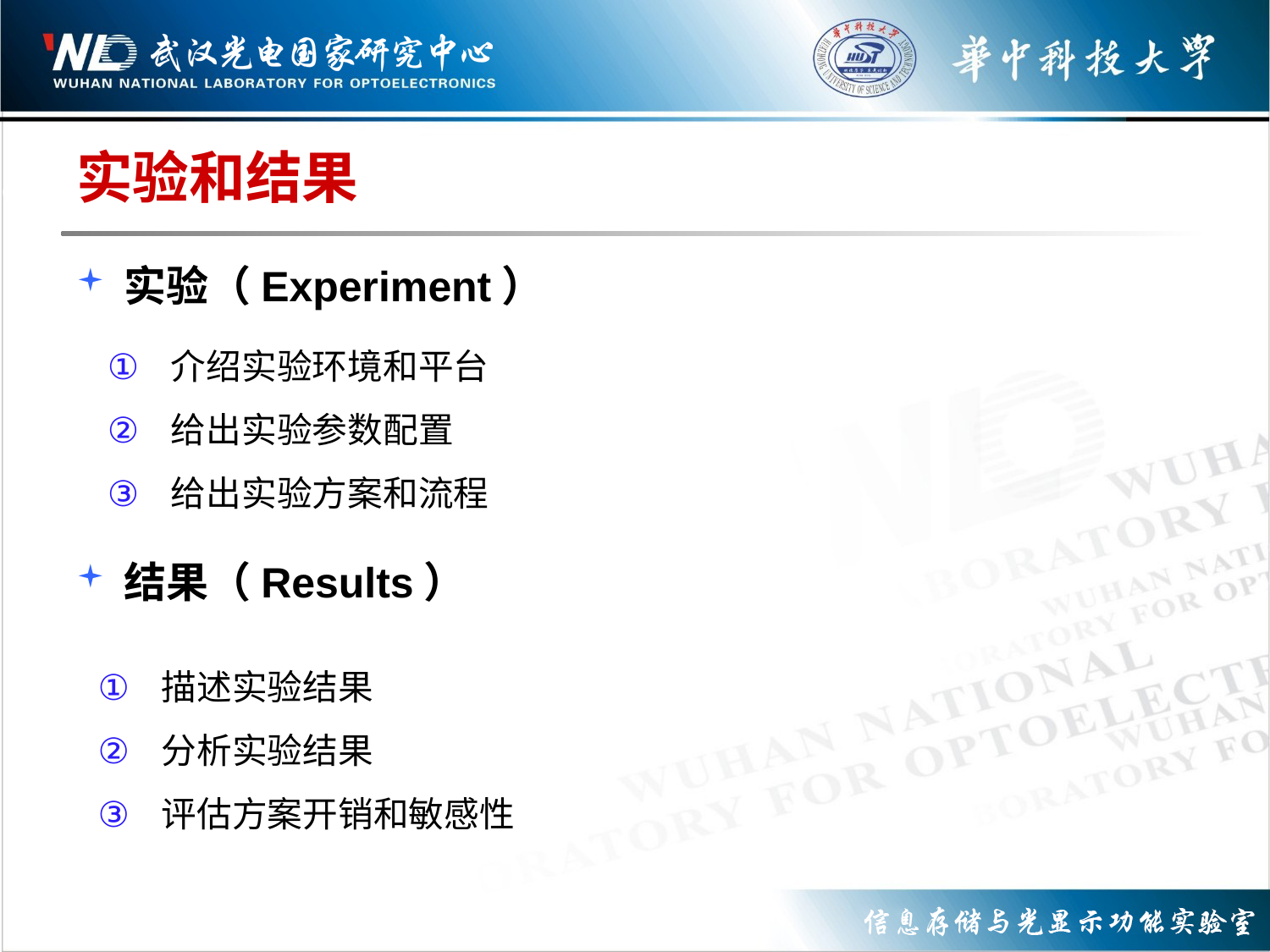

# 实验和结果

实验（Experiment）

结果（Results）

介绍实验环境和平台
给出实验参数配置
给出实验方案和流程
描述实验结果
分析实验结果
评估方案开销和敏感性